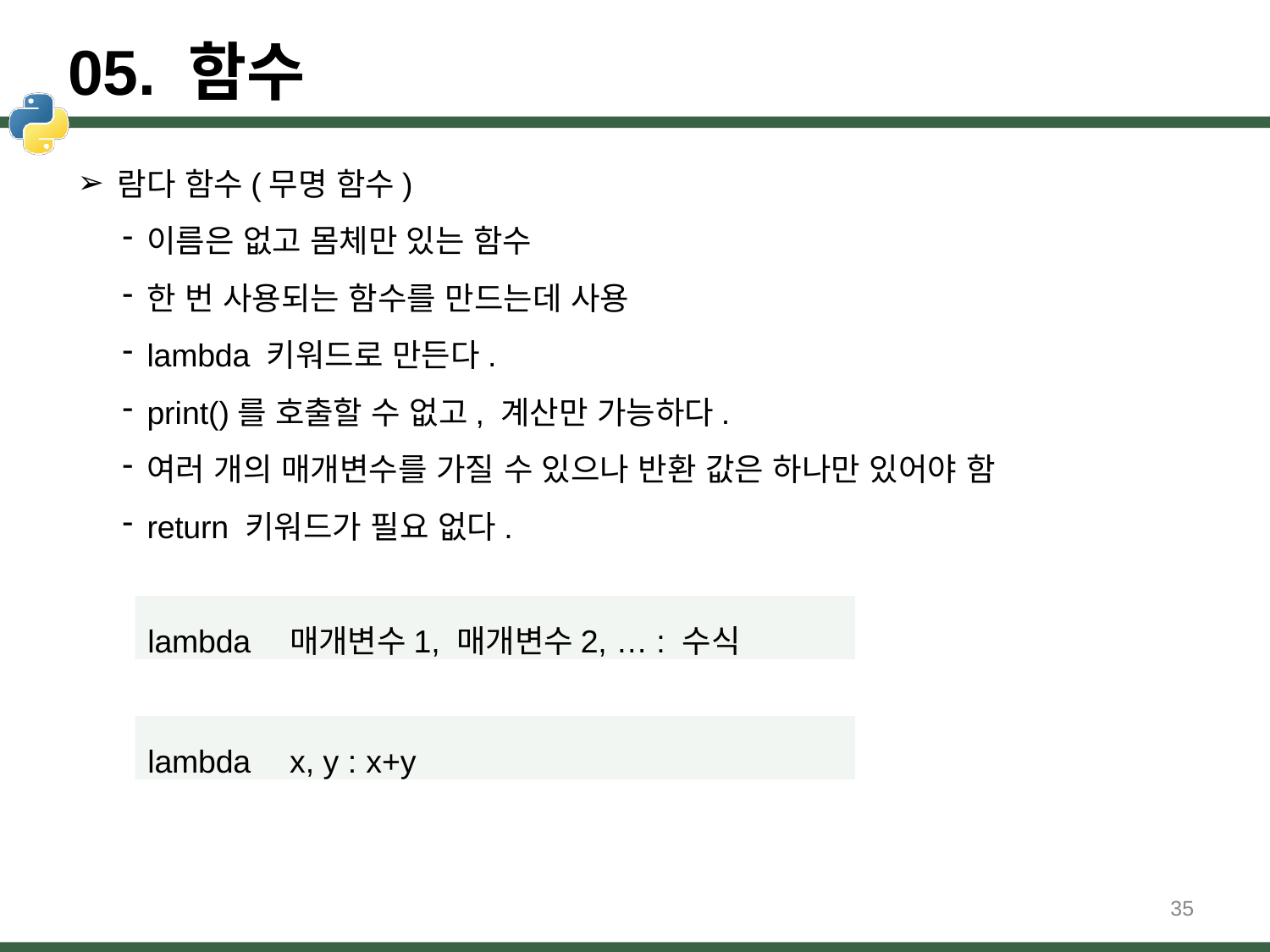

# 05. 함수

람다 함수(무명 함수)
이름은 없고 몸체만 있는 함수
한 번 사용되는 함수를 만드는데 사용
lambda 키워드로 만든다.
print()를 호출할 수 없고, 계산만 가능하다.
여러 개의 매개변수를 가질 수 있으나 반환 값은 하나만 있어야 함
return 키워드가 필요 없다.
lambda	매개변수1, 매개변수2, … : 수식
lambda	x, y : x+y
35